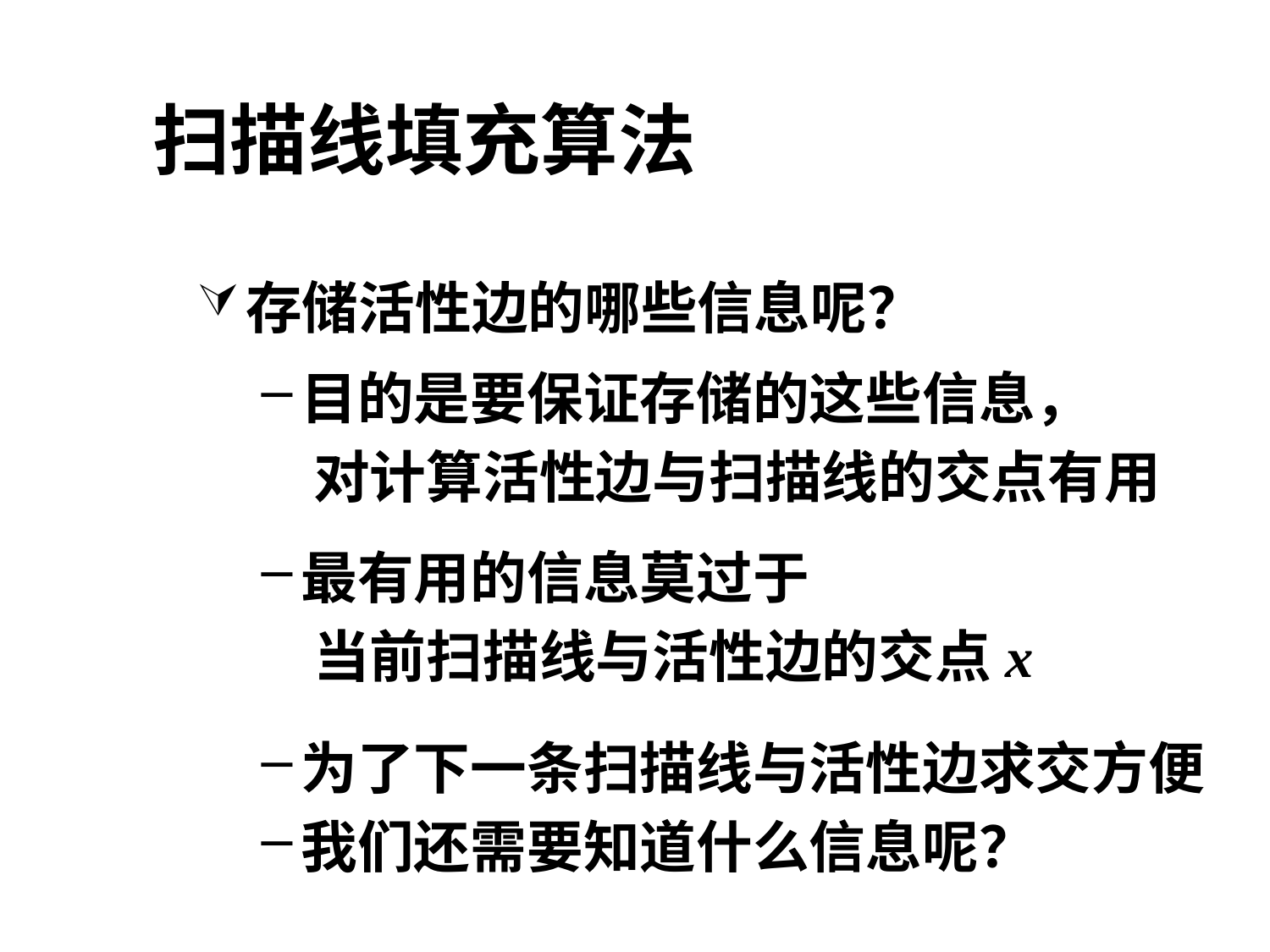

# 扫描线填充算法
存储活性边的哪些信息呢？
目的是要保证存储的这些信息，
   对计算活性边与扫描线的交点有用
最有用的信息莫过于
   当前扫描线与活性边的交点x
为了下一条扫描线与活性边求交方便
我们还需要知道什么信息呢？